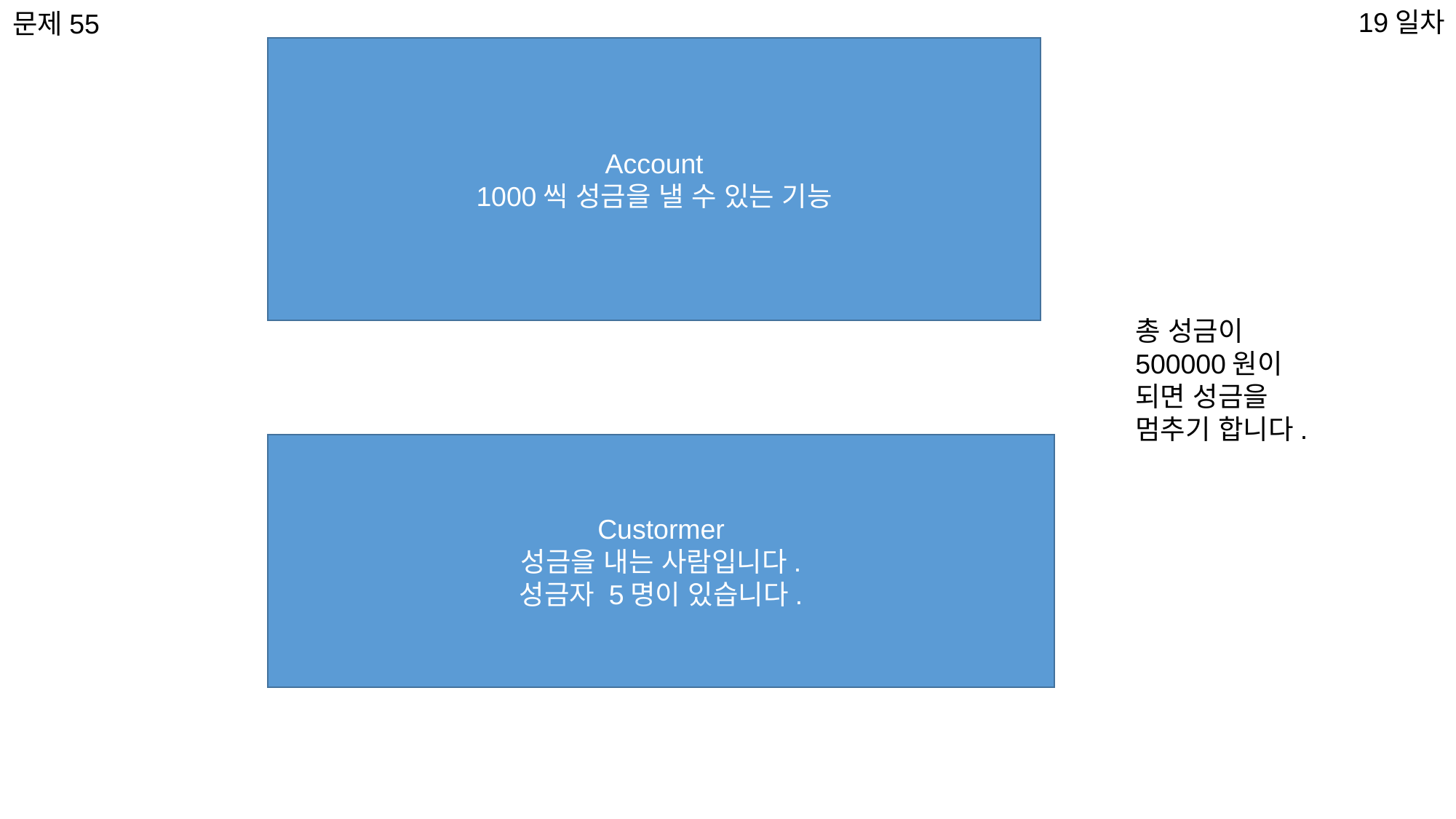

19일차
문제55
Account
1000씩 성금을 낼 수 있는 기능
총 성금이
500000원이
되면 성금을
멈추기 합니다.
Custormer
성금을 내는 사람입니다.
성금자 5명이 있습니다.